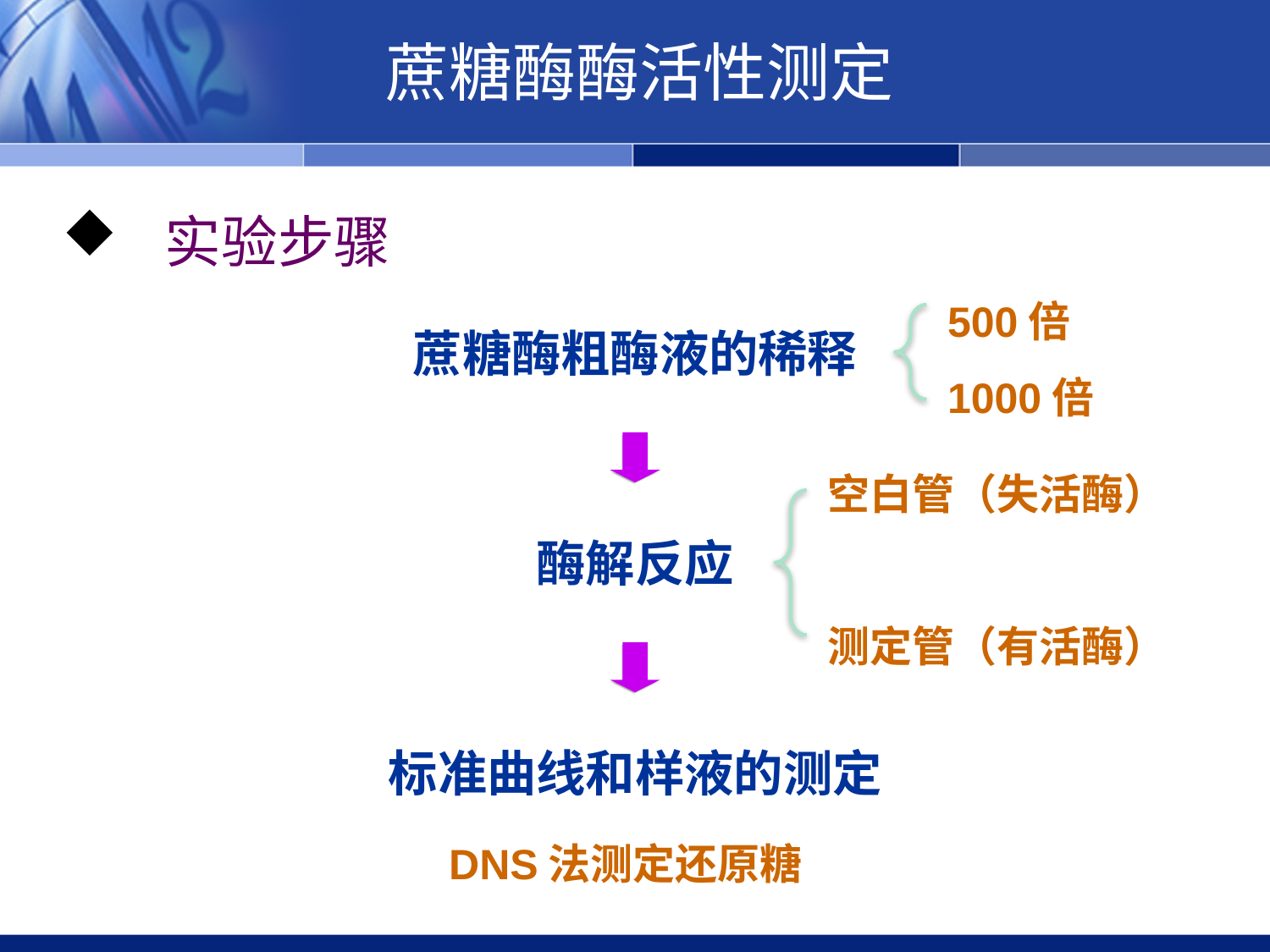

蔗糖酶酶活性测定
  实验步骤
500倍
1000倍

蔗糖酶粗酶液的稀释

空白管（失活酶）

测定管（有活酶）

酶解反应

标准曲线和样液的测定
DNS法测定还原糖